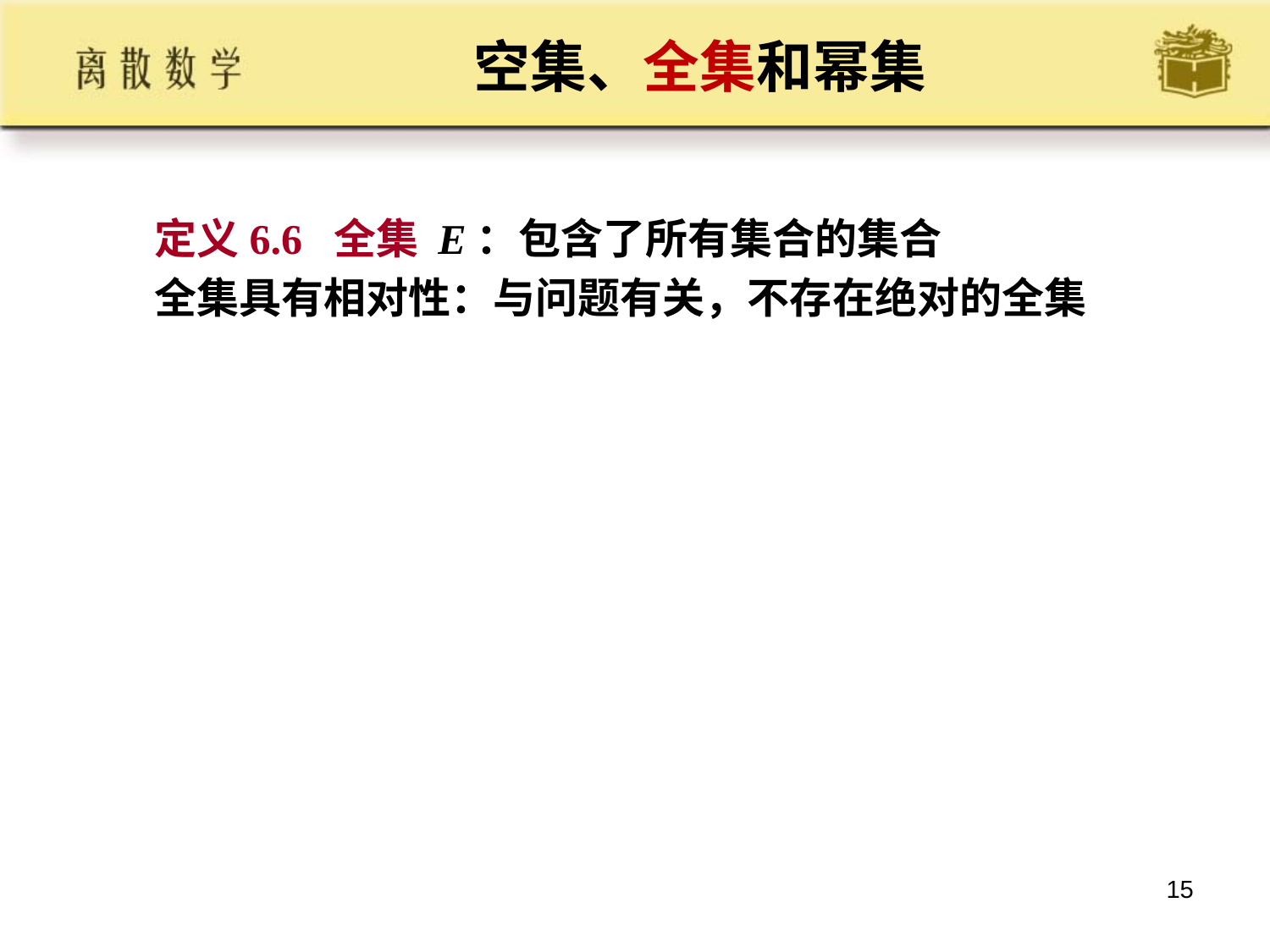

# 空集、全集和幂集
      定义6.6  全集 E：包含了所有集合的集合
      全集具有相对性：与问题有关，不存在绝对的全集
15